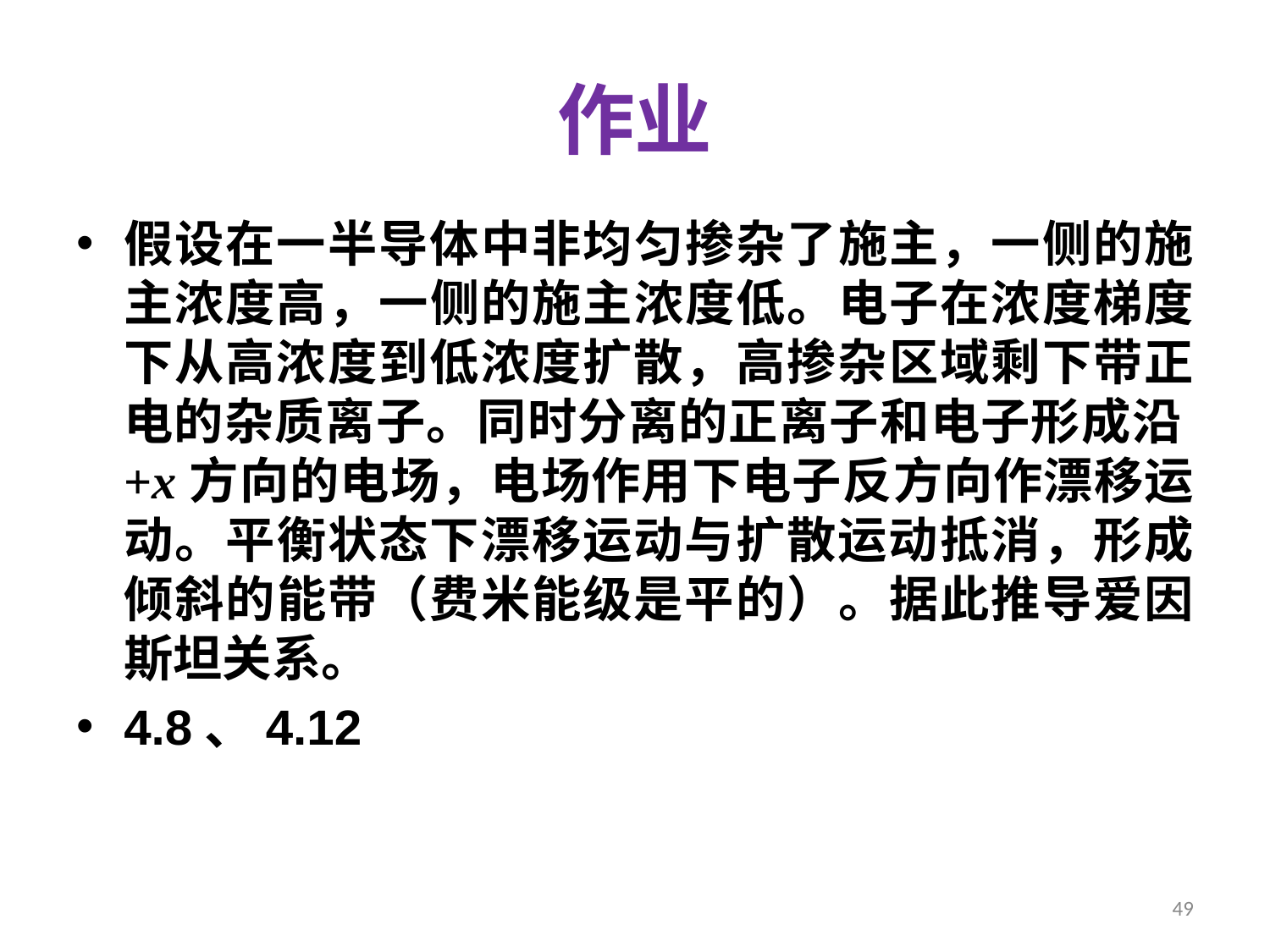

# 作业
假设在一半导体中非均匀掺杂了施主，一侧的施主浓度高，一侧的施主浓度低。电子在浓度梯度下从高浓度到低浓度扩散，高掺杂区域剩下带正电的杂质离子。同时分离的正离子和电子形成沿+x方向的电场，电场作用下电子反方向作漂移运动。平衡状态下漂移运动与扩散运动抵消，形成倾斜的能带（费米能级是平的）。据此推导爱因斯坦关系。
4.8、4.12
49